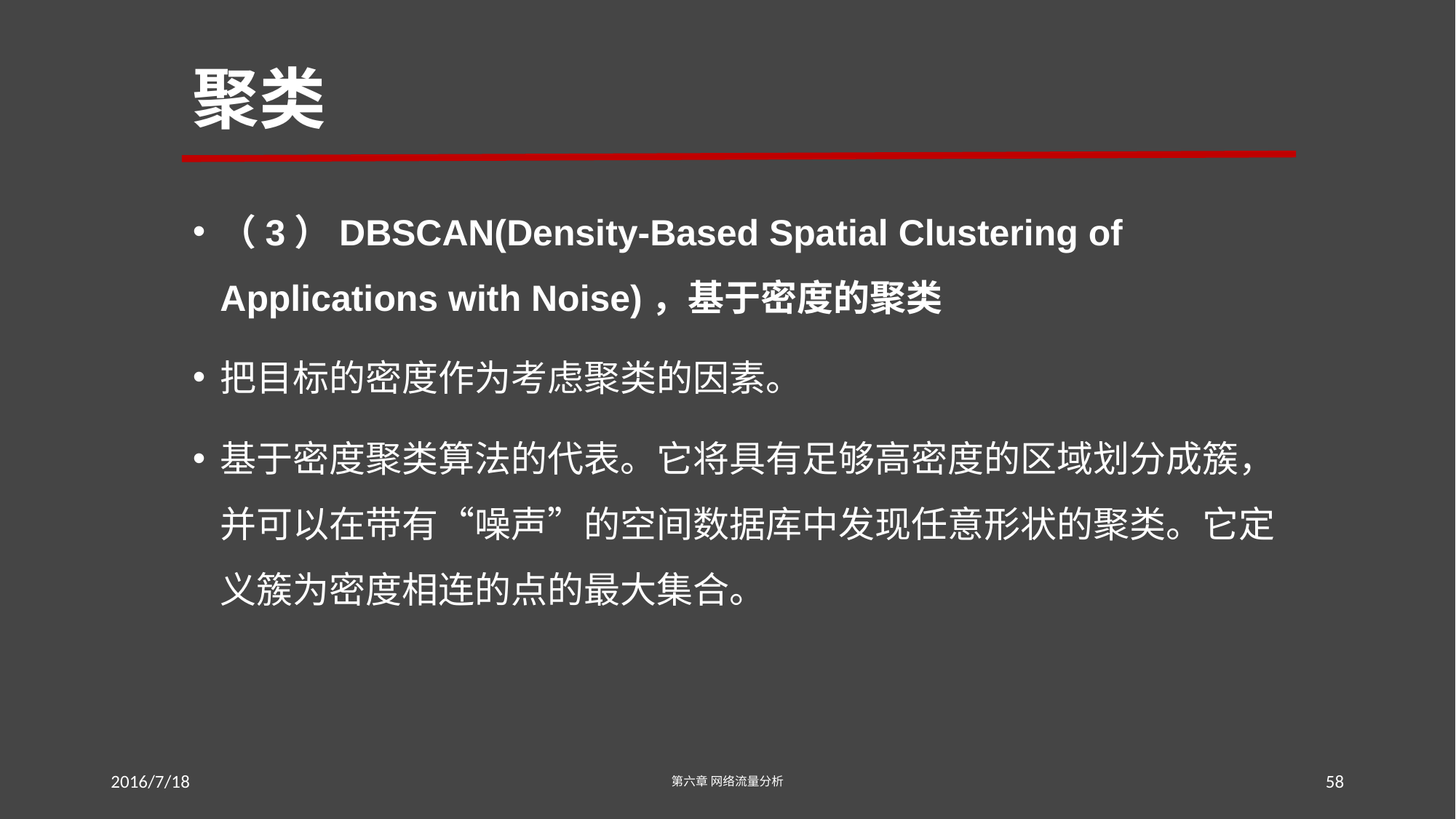

# 聚类
（3）DBSCAN(Density-Based Spatial Clustering of Applications with Noise)，基于密度的聚类
把目标的密度作为考虑聚类的因素。
基于密度聚类算法的代表。它将具有足够高密度的区域划分成簇，并可以在带有“噪声”的空间数据库中发现任意形状的聚类。它定义簇为密度相连的点的最大集合。

2016/7/18
第六章 网络流量分析
58